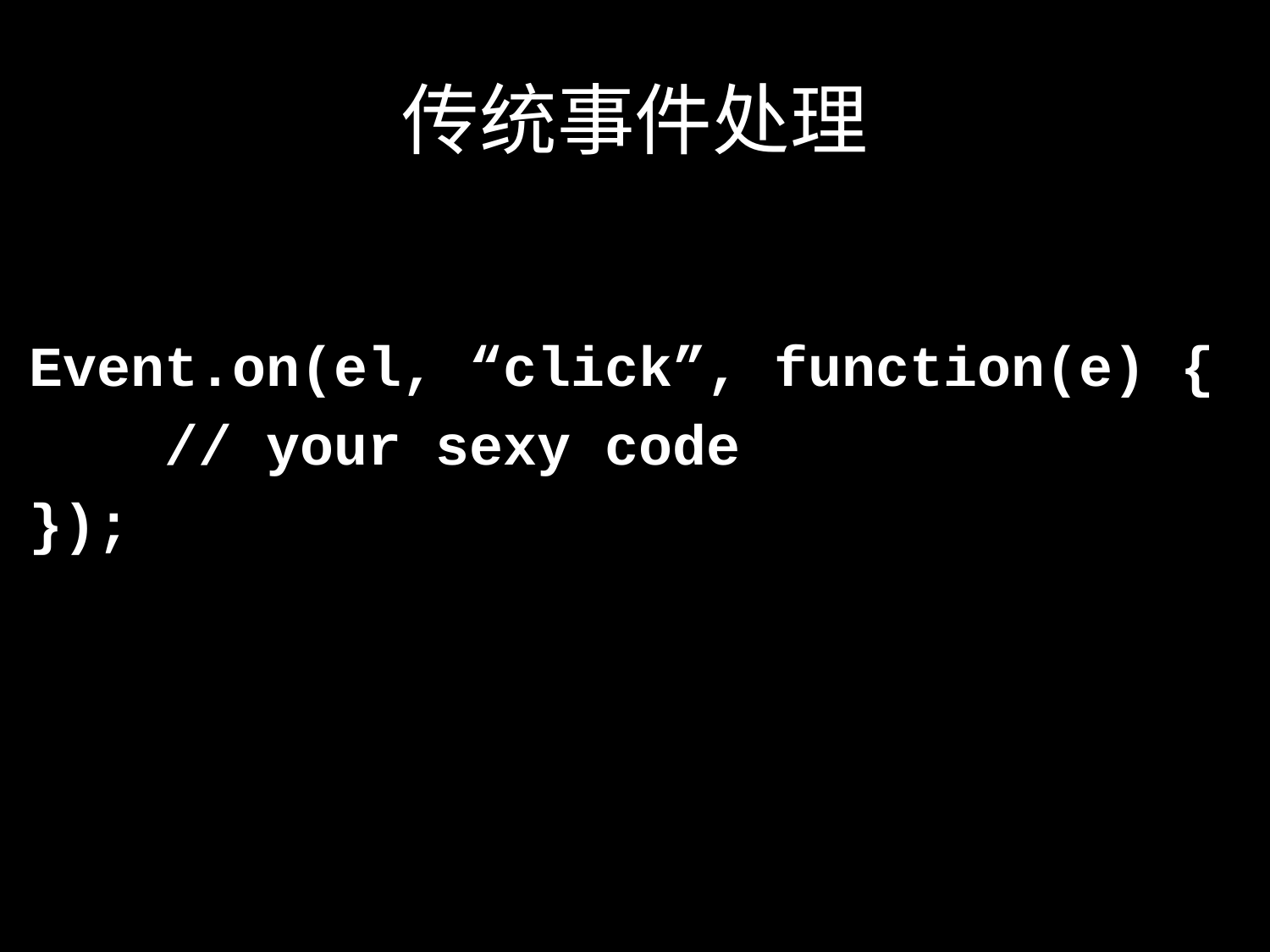

# 传统事件处理
Event.on(el, “click”, function(e) {
    // your sexy code
});